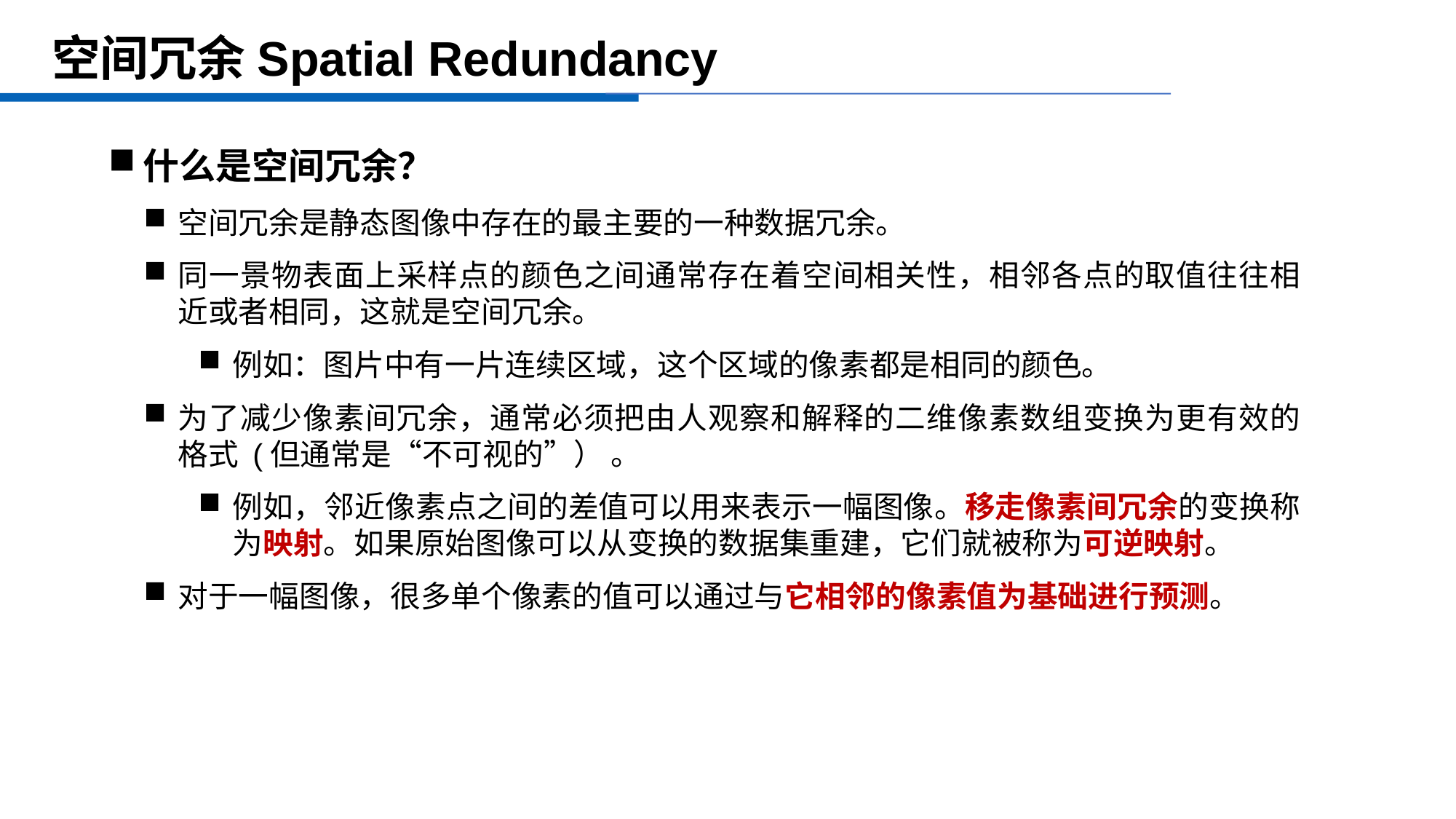

# 空间冗余Spatial Redundancy
什么是空间冗余？
空间冗余是静态图像中存在的最主要的一种数据冗余。
同一景物表面上采样点的颜色之间通常存在着空间相关性，相邻各点的取值往往相近或者相同，这就是空间冗余。
例如：图片中有一片连续区域，这个区域的像素都是相同的颜色。
为了减少像素间冗余，通常必须把由人观察和解释的二维像素数组变换为更有效的格式 (但通常是“不可视的”） 。
例如，邻近像素点之间的差值可以用来表示一幅图像。移走像素间冗余的变换称为映射。如果原始图像可以从变换的数据集重建，它们就被称为可逆映射。
对于一幅图像，很多单个像素的值可以通过与它相邻的像素值为基础进行预测。